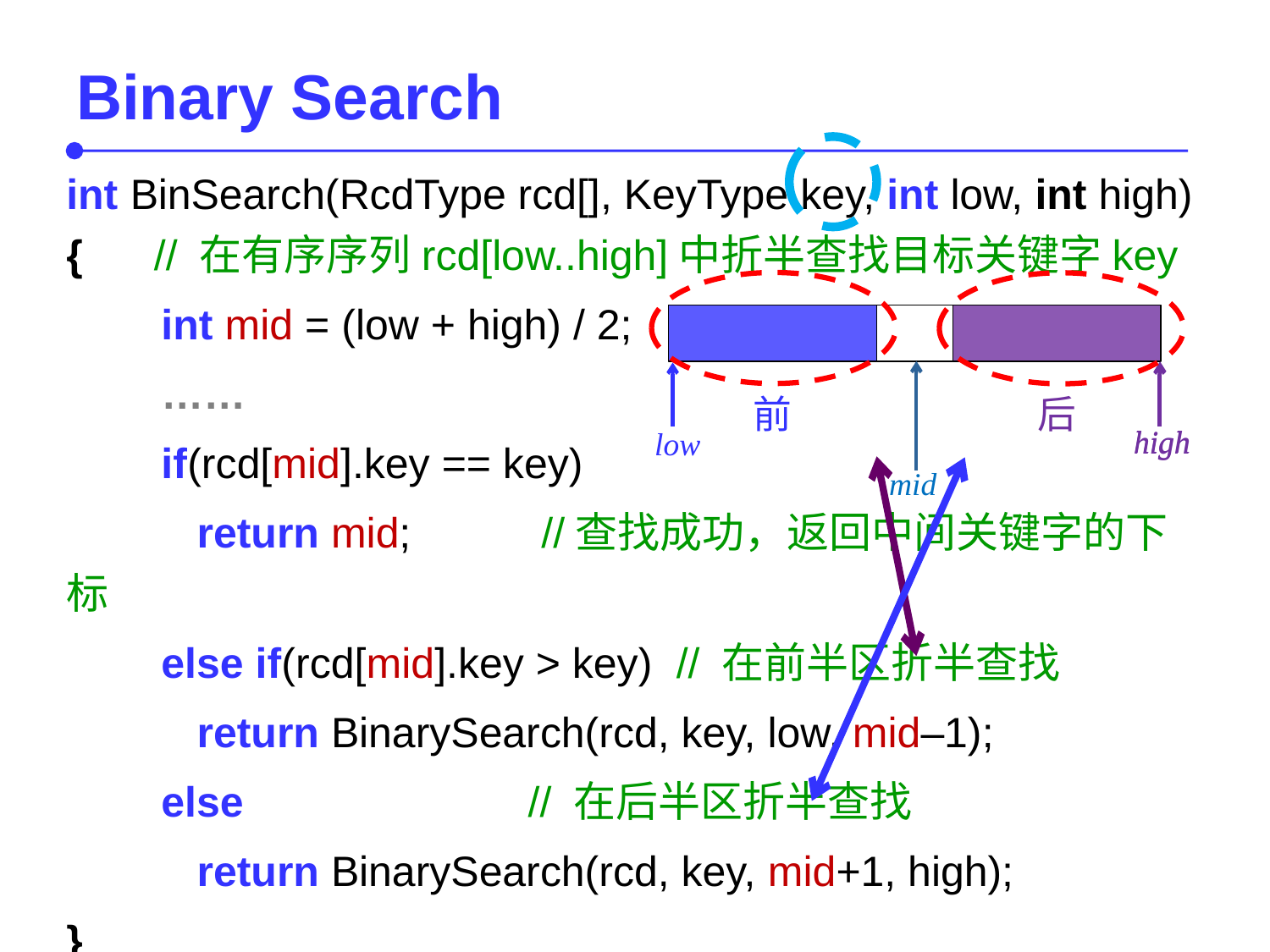

# Binary Search

int BinSearch(RcdType rcd[], KeyType key, int low, int high) {      // 在有序序列rcd[low..high]中折半查找目标关键字key
        int mid = (low + high) / 2;
        ……
        if(rcd[mid].key == key)
           return mid;           //查找成功，返回中间关键字的下标
        else if(rcd[mid].key > key)  // 在前半区折半查找
           return BinarySearch(rcd, key, low, mid–1);
        else                        // 在后半区折半查找
           return BinarySearch(rcd, key, mid+1, high);
}

前
后
mid
high
high
low
16